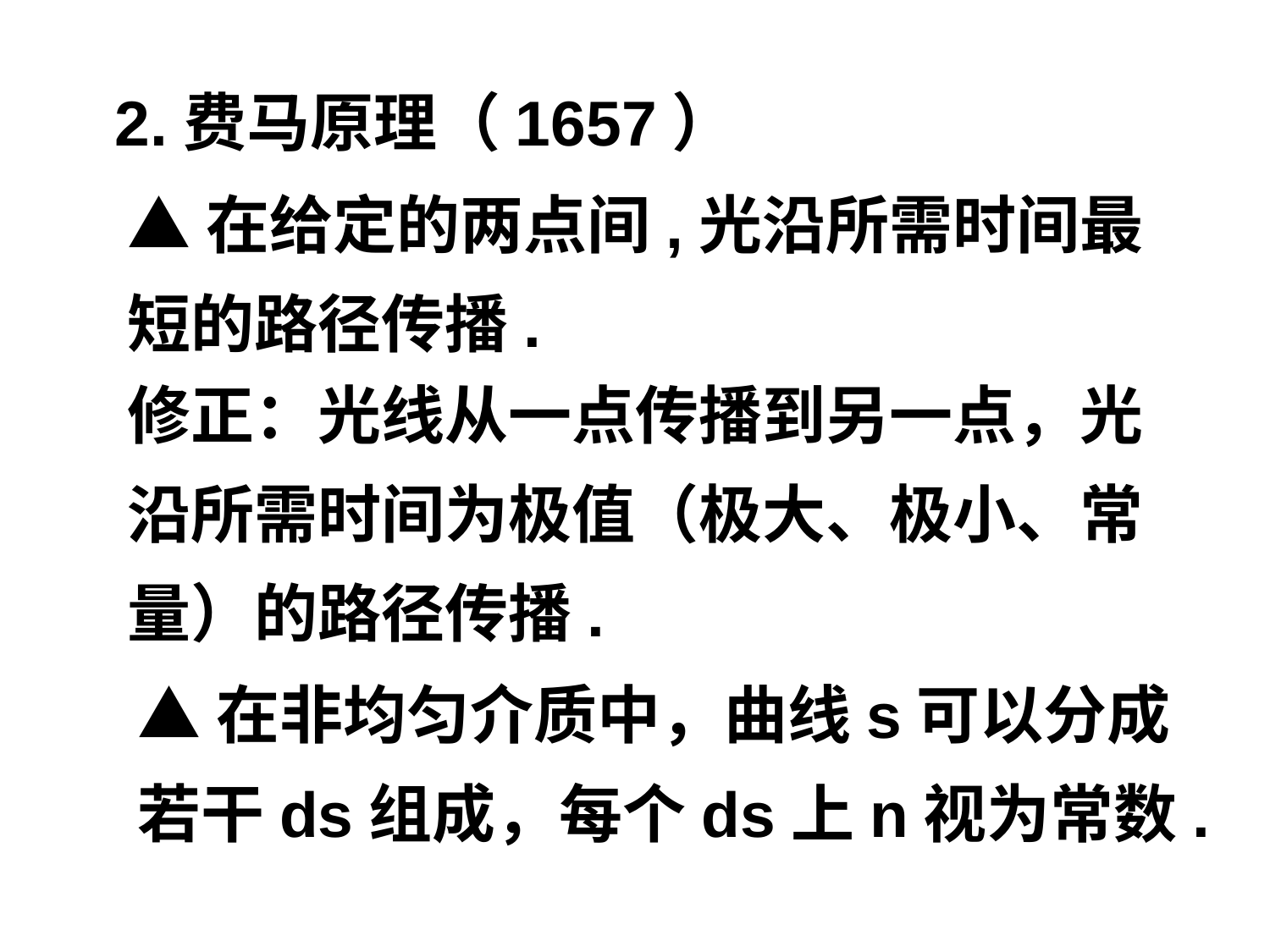

2.费马原理（1657）

▲在给定的两点间,光沿所需时间最短的路径传播.
修正：光线从一点传播到另一点，光沿所需时间为极值（极大、极小、常量）的路径传播.
▲在非均匀介质中，曲线s可以分成若干ds组成，每个ds上n视为常数.